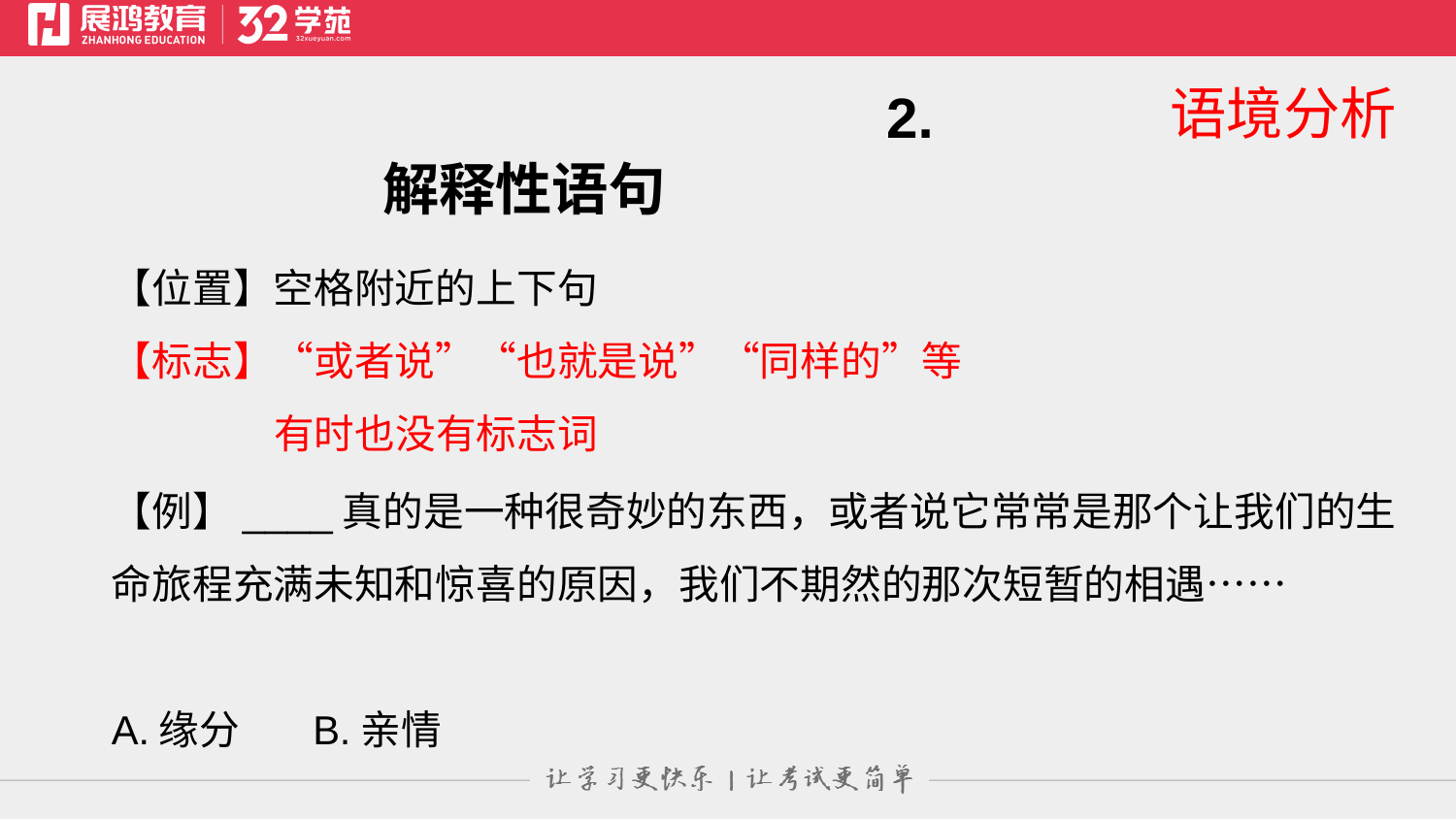

语境分析
                         2.解释性语句
【位置】空格附近的上下句
【标志】“或者说”“也就是说”“同样的”等
                 有时也没有标志词

【例】____真的是一种很奇妙的东西，或者说它常常是那个让我们的生命旅程充满未知和惊喜的原因，我们不期然的那次短暂的相遇……

A.缘分       B.亲情